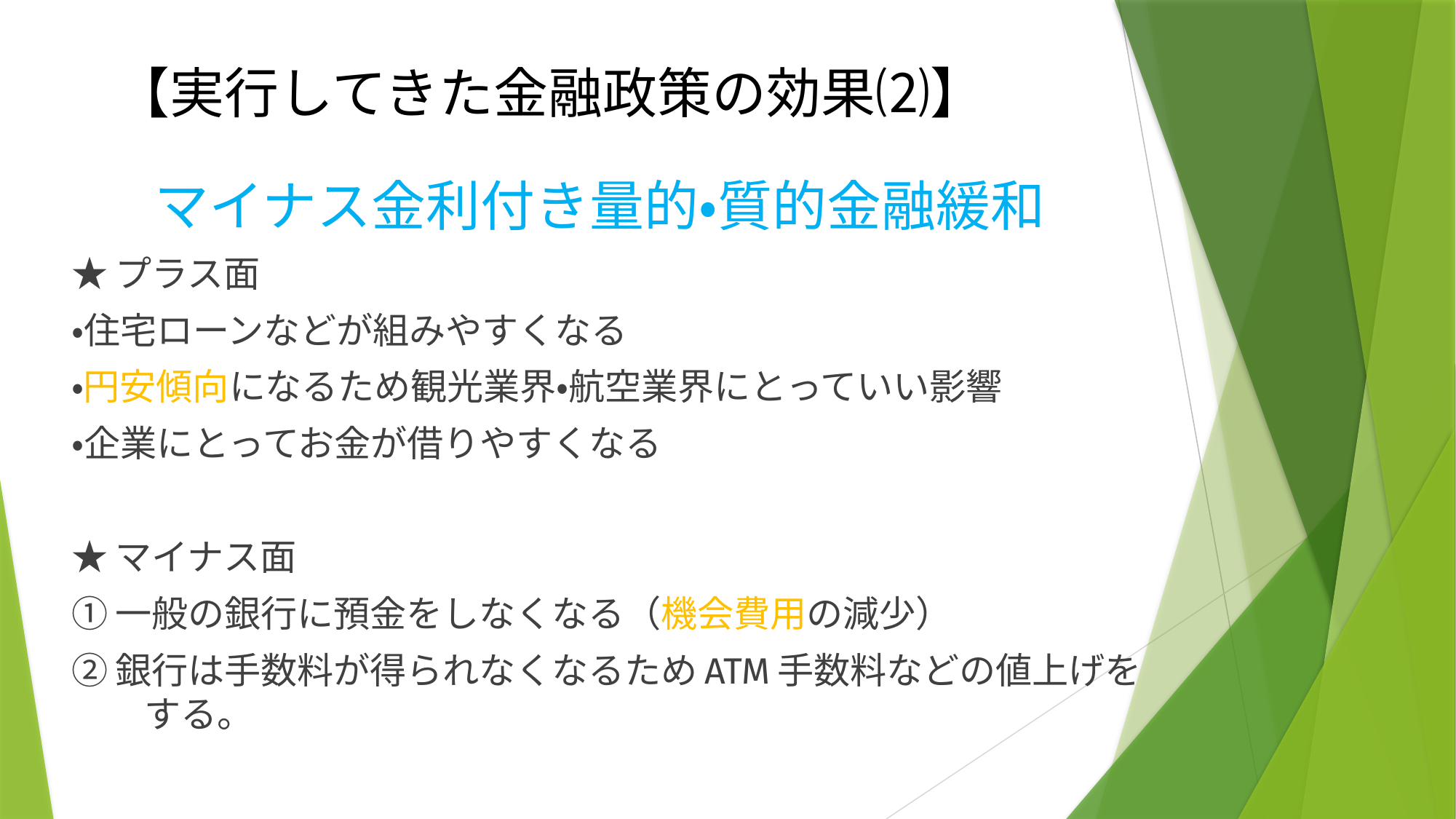

# 【実行してきた金融政策の効果⑵】
マイナス金利付き量的・質的金融緩和
★プラス面
・住宅ローンなどが組みやすくなる
・円安傾向になるため観光業界・航空業界にとっていい影響
・企業にとってお金が借りやすくなる

★マイナス面
①一般の銀行に預金をしなくなる（機会費用の減少）
②銀行は手数料が得られなくなるためATM手数料などの値上げを　　　　　　　する。